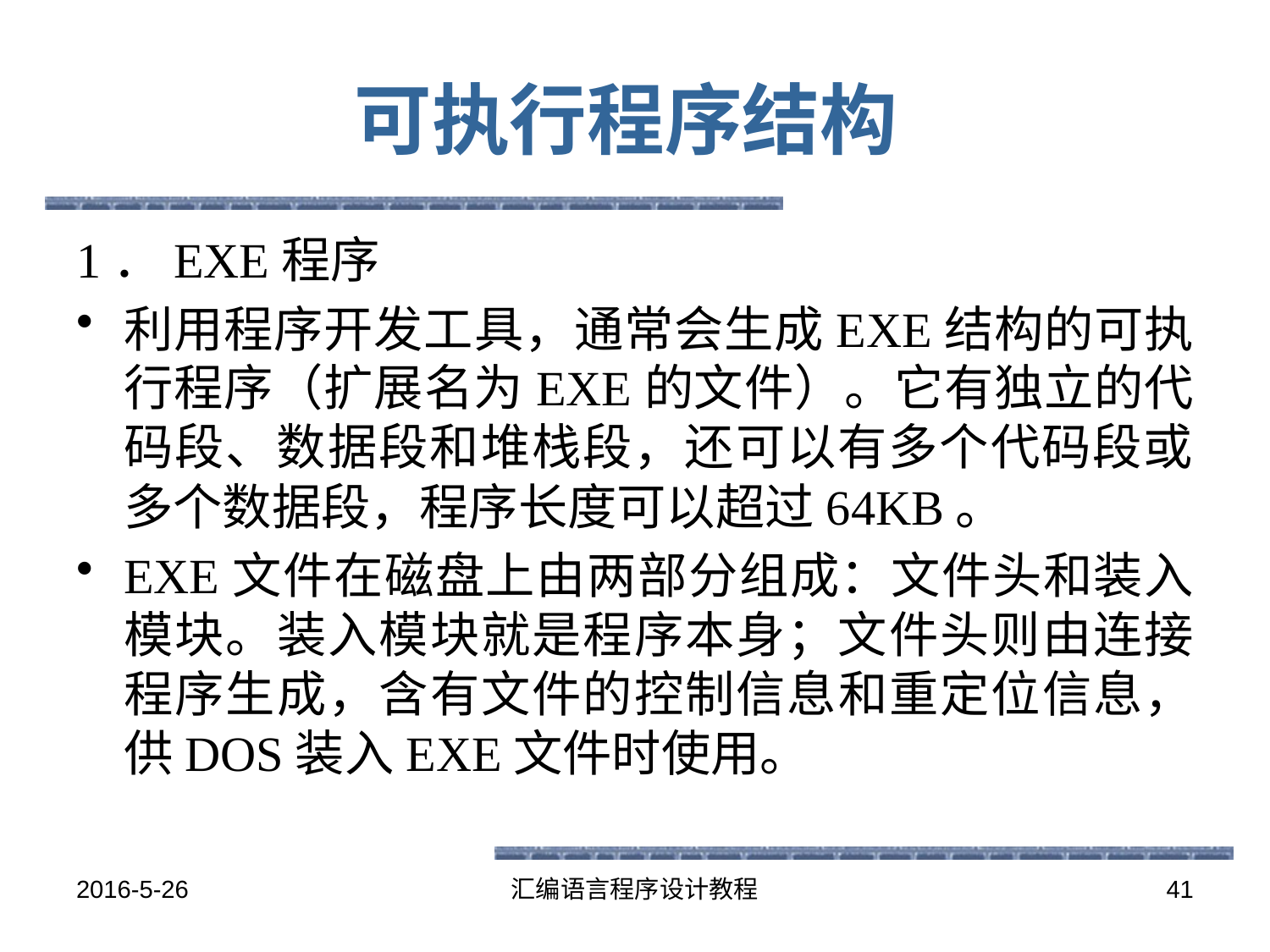

# 可执行程序结构
1．EXE程序
利用程序开发工具，通常会生成EXE结构的可执行程序（扩展名为EXE的文件）。它有独立的代码段、数据段和堆栈段，还可以有多个代码段或多个数据段，程序长度可以超过64KB。
EXE文件在磁盘上由两部分组成：文件头和装入模块。装入模块就是程序本身；文件头则由连接程序生成，含有文件的控制信息和重定位信息，供DOS装入EXE文件时使用。
2016-5-26
汇编语言程序设计教程
41